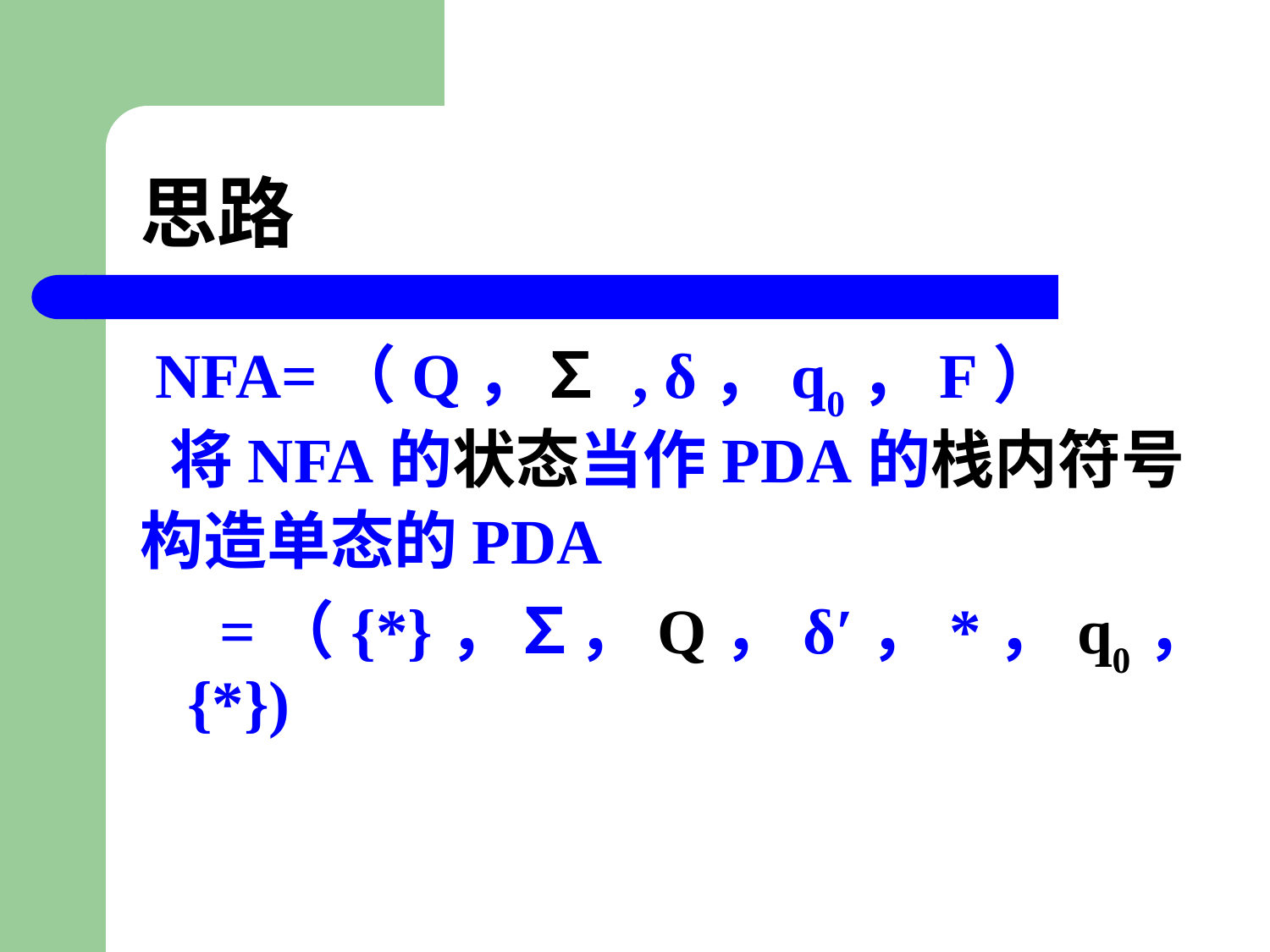

# 思路
 NFA=（Q，∑ , δ，q0，F）
 将NFA的状态当作PDA的栈内符号
构造单态的PDA
　=（{*}，∑，Q，δ′，*，q0，{*})